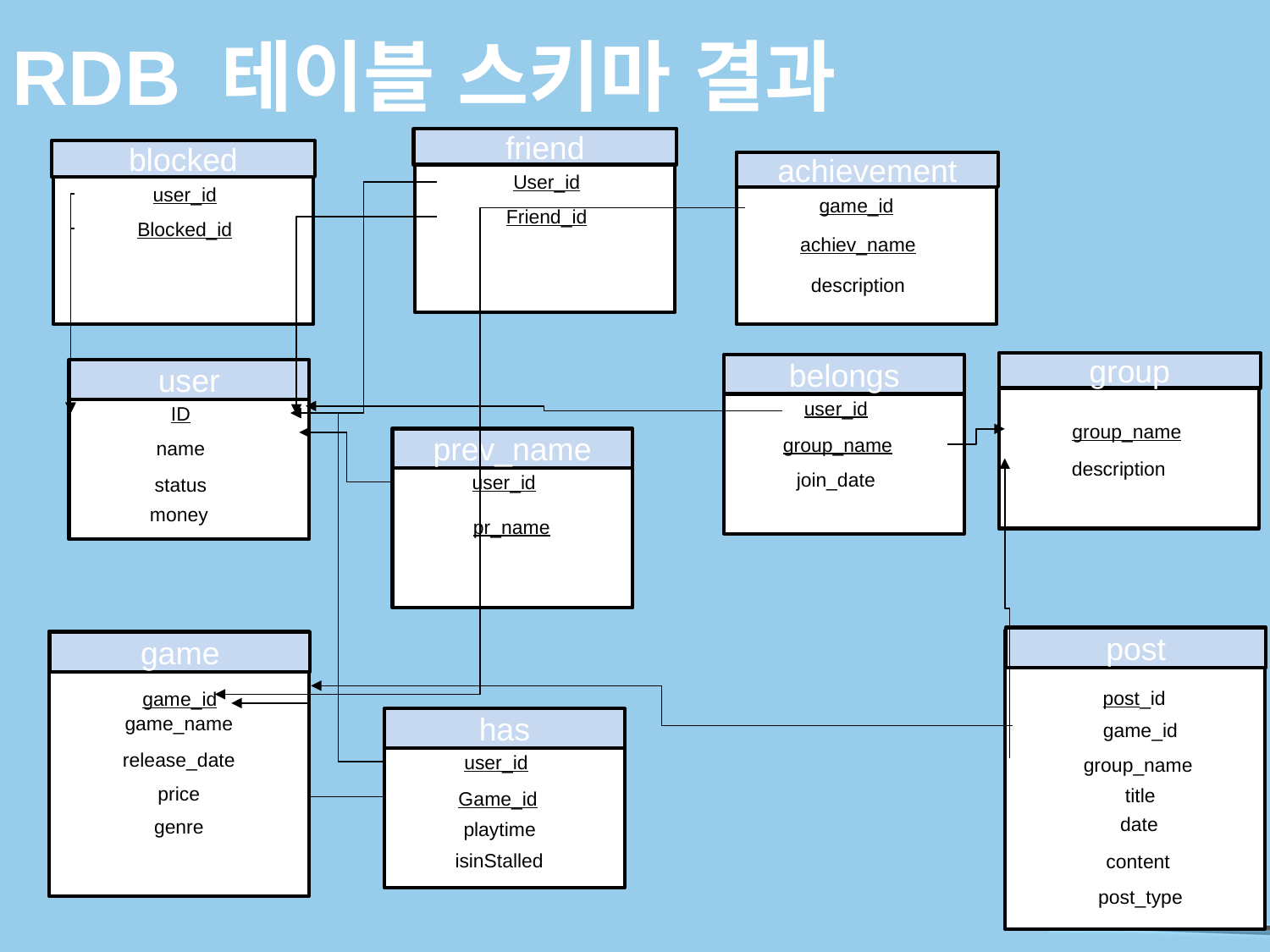

# RDB 테이블 스키마 결과
friend
blocked
achievement

User_id

user_id

game_id
Friend_id
Blocked_id
achiev_name
description
group
belongs
user

user_id

ID
group_name
group_name
prev_name
name
description
join_date

user_id
status
money
pr_name
post

game
post_id
game_id
game_name
has
game_id
release_date

user_id
group_name
price
title
Game_id
date
genre
playtime
isinStalled
content
post_type